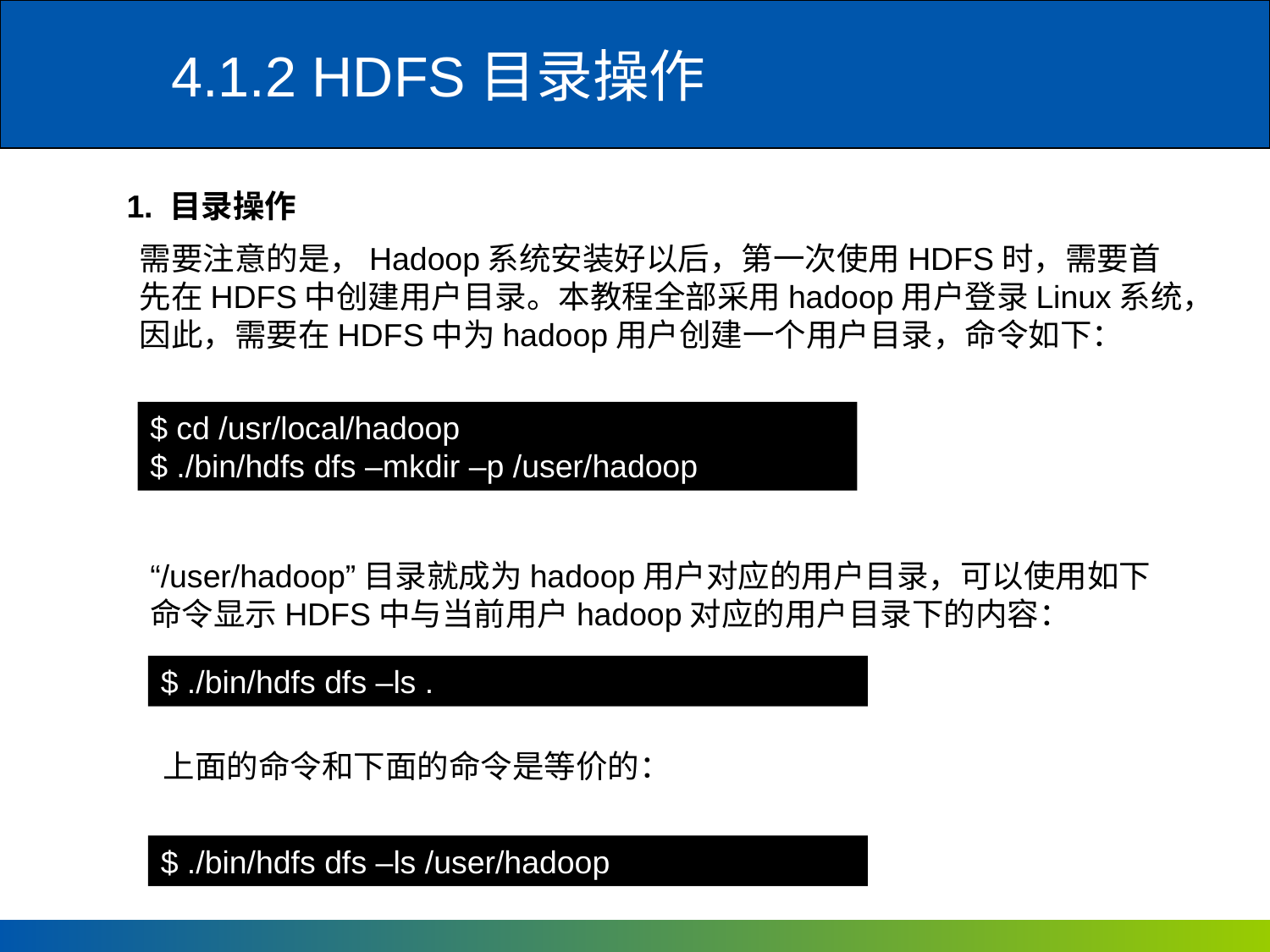

4.1.2 HDFS目录操作
1. 目录操作
需要注意的是，Hadoop系统安装好以后，第一次使用HDFS时，需要首先在HDFS中创建用户目录。本教程全部采用hadoop用户登录Linux系统，因此，需要在HDFS中为hadoop用户创建一个用户目录，命令如下：
$ cd /usr/local/hadoop
$ ./bin/hdfs dfs –mkdir –p /user/hadoop
“/user/hadoop”目录就成为hadoop用户对应的用户目录，可以使用如下命令显示HDFS中与当前用户hadoop对应的用户目录下的内容：
$ ./bin/hdfs dfs –ls .
上面的命令和下面的命令是等价的：
$ ./bin/hdfs dfs –ls /user/hadoop